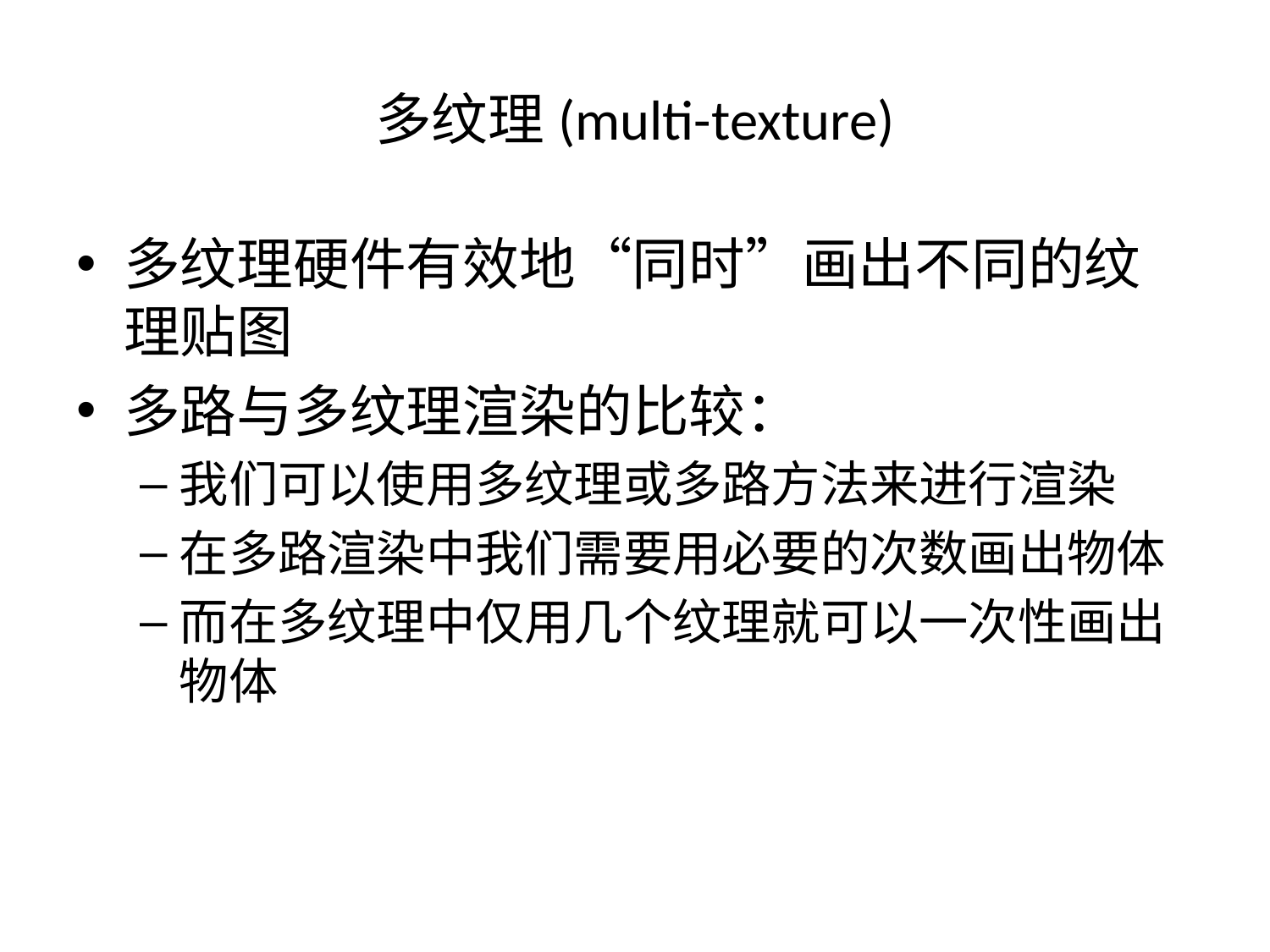

# 多纹理(multi-texture)
多纹理硬件有效地“同时”画出不同的纹理贴图
多路与多纹理渲染的比较：
我们可以使用多纹理或多路方法来进行渲染
在多路渲染中我们需要用必要的次数画出物体
而在多纹理中仅用几个纹理就可以一次性画出物体